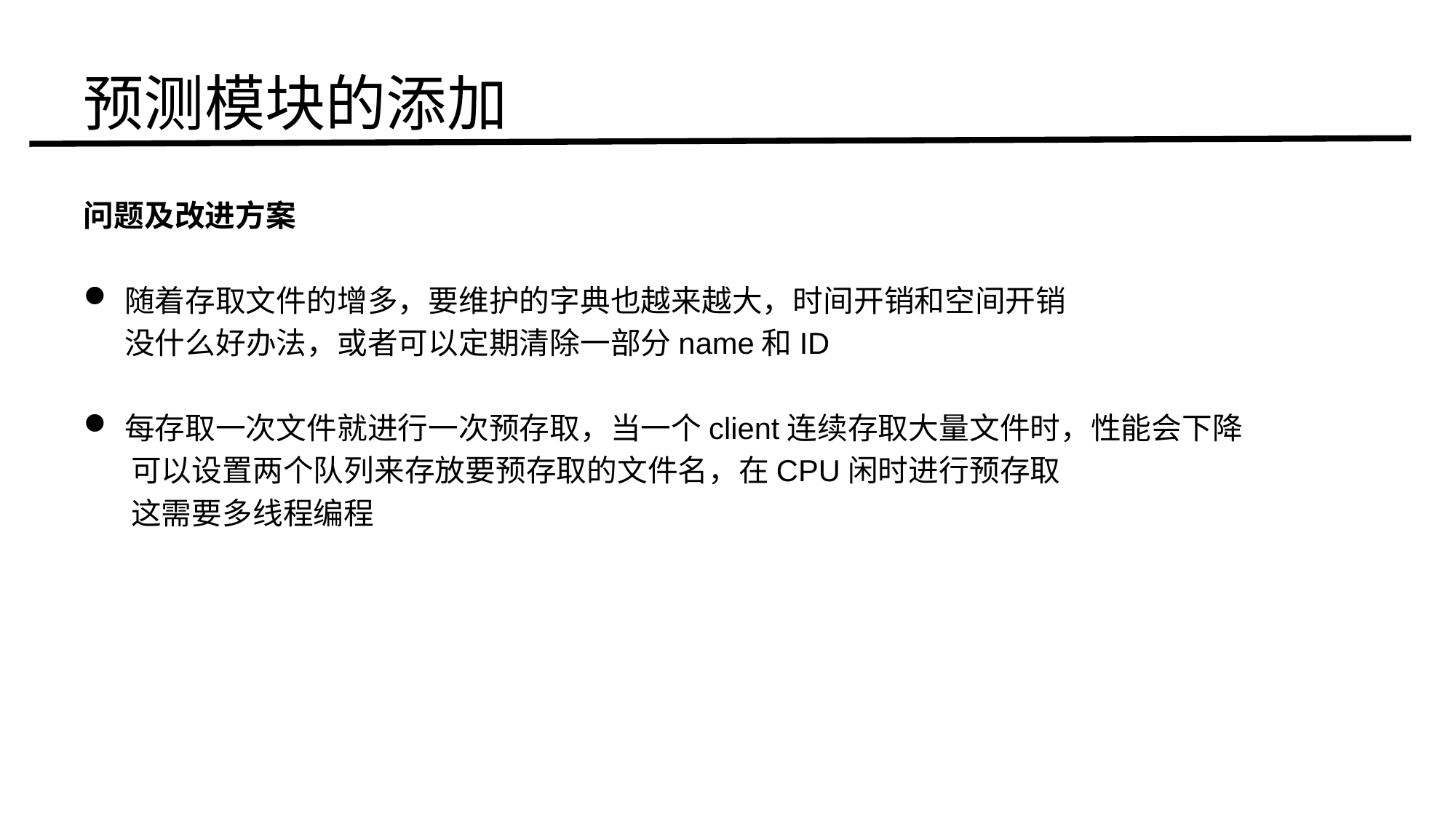

# 预测模块的添加
问题及改进方案

随着存取文件的增多，要维护的字典也越来越大，时间开销和空间开销
     没什么好办法，或者可以定期清除一部分name和ID

每存取一次文件就进行一次预存取，当一个client连续存取大量文件时，性能会下降
      可以设置两个队列来存放要预存取的文件名，在CPU闲时进行预存取
      这需要多线程编程